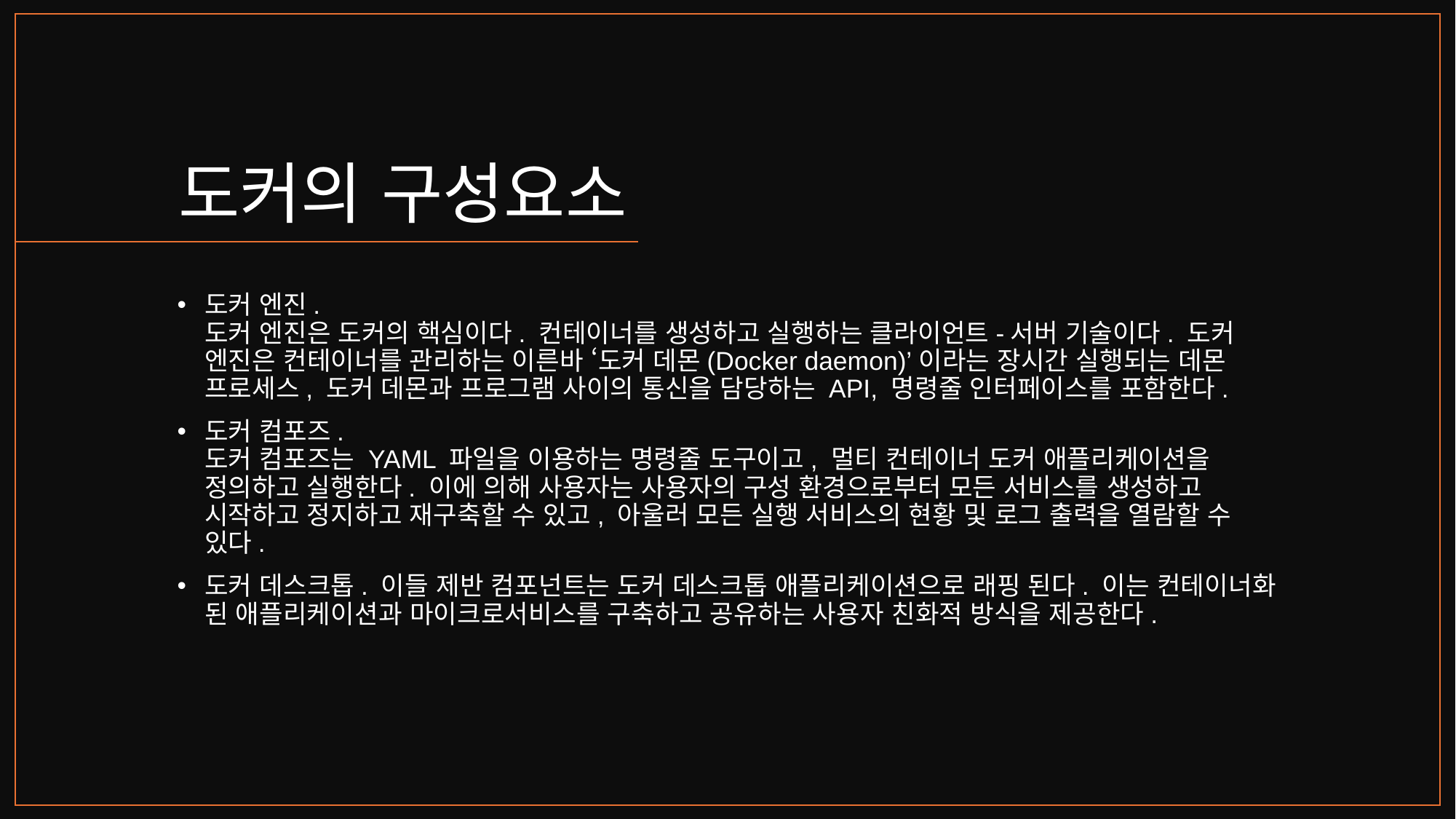

# 도커의 구성요소
도커 엔진.
도커 엔진은 도커의 핵심이다. 컨테이너를 생성하고 실행하는 클라이언트-서버 기술이다. 도커 엔진은 컨테이너를 관리하는 이른바 ‘도커 데몬(Docker daemon)’이라는 장시간 실행되는 데몬 프로세스, 도커 데몬과 프로그램 사이의 통신을 담당하는 API, 명령줄 인터페이스를 포함한다.
도커 컴포즈.
도커 컴포즈는 YAML 파일을 이용하는 명령줄 도구이고, 멀티 컨테이너 도커 애플리케이션을 정의하고 실행한다. 이에 의해 사용자는 사용자의 구성 환경으로부터 모든 서비스를 생성하고 시작하고 정지하고 재구축할 수 있고, 아울러 모든 실행 서비스의 현황 및 로그 출력을 열람할 수 있다.
도커 데스크톱. 이들 제반 컴포넌트는 도커 데스크톱 애플리케이션으로 래핑 된다. 이는 컨테이너화 된 애플리케이션과 마이크로서비스를 구축하고 공유하는 사용자 친화적 방식을 제공한다.